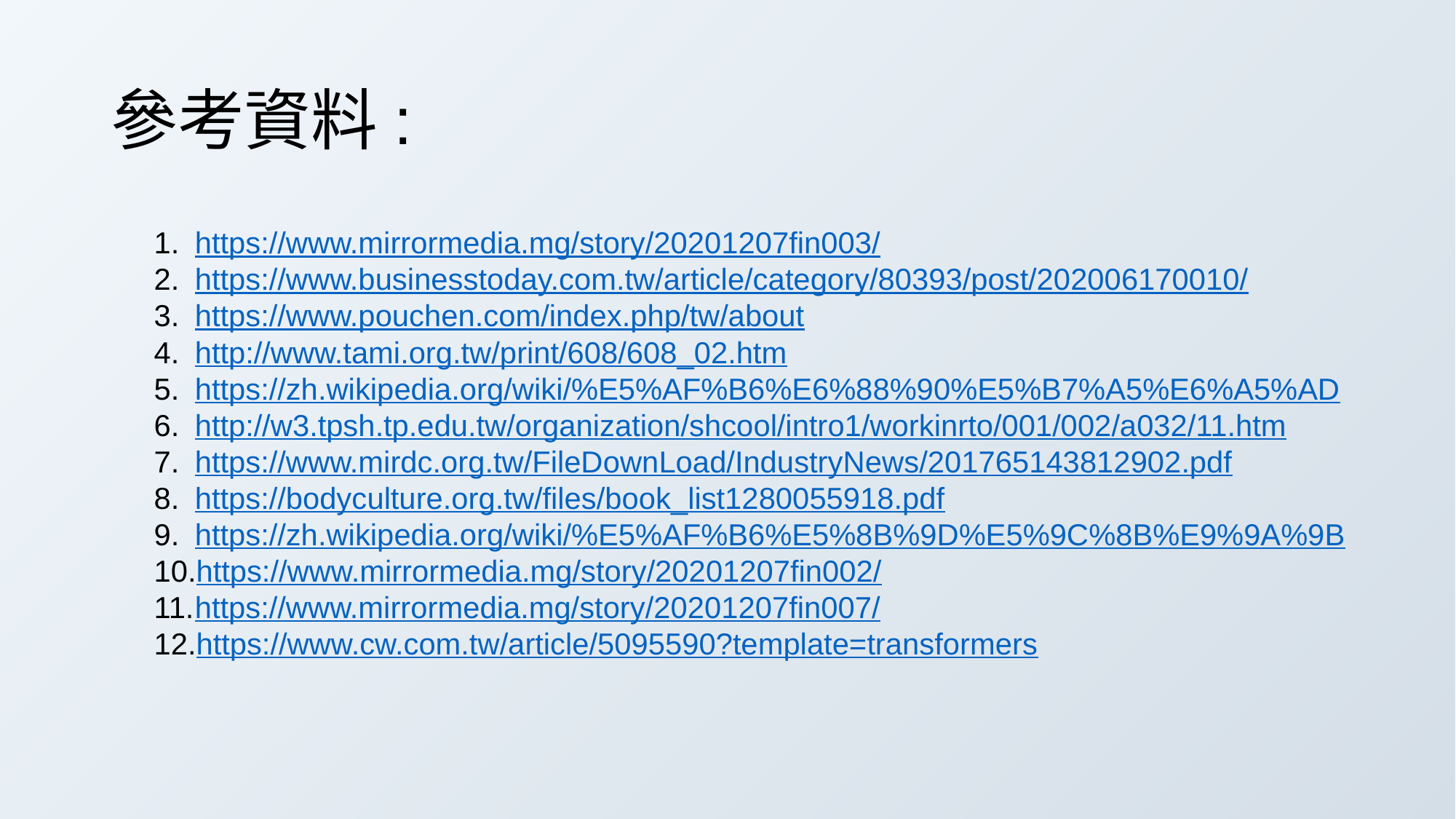

# 參考資料:
https://www.mirrormedia.mg/story/20201207fin003/
https://www.businesstoday.com.tw/article/category/80393/post/202006170010/
https://www.pouchen.com/index.php/tw/about
http://www.tami.org.tw/print/608/608_02.htm
https://zh.wikipedia.org/wiki/%E5%AF%B6%E6%88%90%E5%B7%A5%E6%A5%AD
http://w3.tpsh.tp.edu.tw/organization/shcool/intro1/workinrto/001/002/a032/11.htm
https://www.mirdc.org.tw/FileDownLoad/IndustryNews/201765143812902.pdf
https://bodyculture.org.tw/files/book_list1280055918.pdf
https://zh.wikipedia.org/wiki/%E5%AF%B6%E5%8B%9D%E5%9C%8B%E9%9A%9B
https://www.mirrormedia.mg/story/20201207fin002/
https://www.mirrormedia.mg/story/20201207fin007/
https://www.cw.com.tw/article/5095590?template=transformers